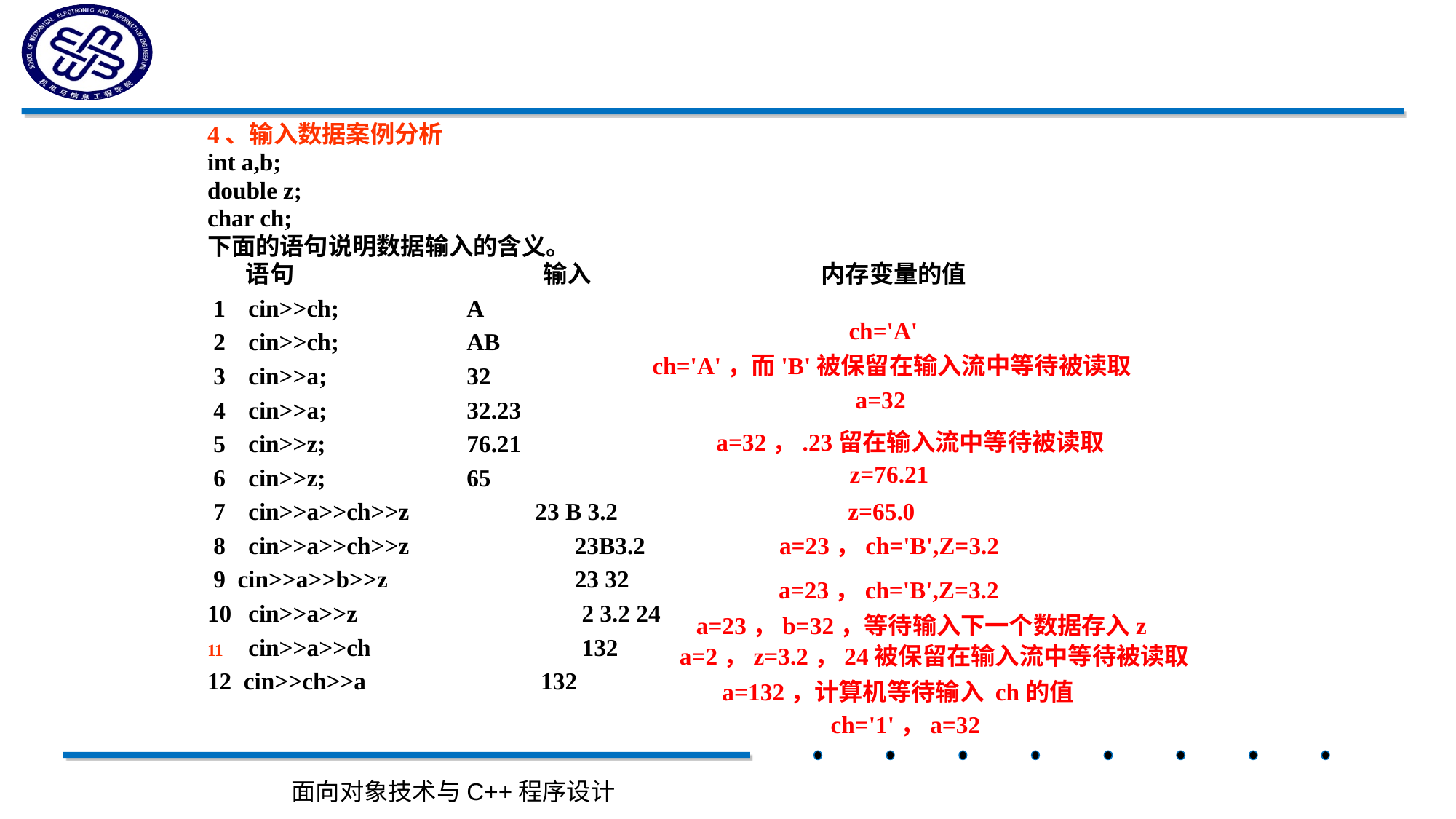

4、输入数据案例分析
int a,b;
double z;
char ch;
下面的语句说明数据输入的含义。
      语句	                                  输入	                         内存变量的值
 1	cin>>ch;		A
 2	cin>>ch;		AB
 3	cin>>a;		32
 4	cin>>a;		32.23
 5	cin>>z;		76.21
 6	cin>>z;		65
 7	cin>>a>>ch>>z                     23 B 3.2
 8	cin>>a>>ch>>z	                  23B3.2
 9  cin>>a>>b>>z	                  23 32
10	cin>>a>>z		 2 3.2 24
cin>>a>>ch		 132
12  cin>>ch>>a		 132
ch='A'
ch='A'，而'B'被保留在输入流中等待被读取
a=32
a=32，.23留在输入流中等待被读取
z=76.21
z=65.0
a=23，ch='B',Z=3.2
a=23，ch='B',Z=3.2
a=23，b=32，等待输入下一个数据存入z
a=2，z=3.2，24被保留在输入流中等待被读取
a=132，计算机等待输入 ch的值
ch='1'，a=32

面向对象技术与C++程序设计
21